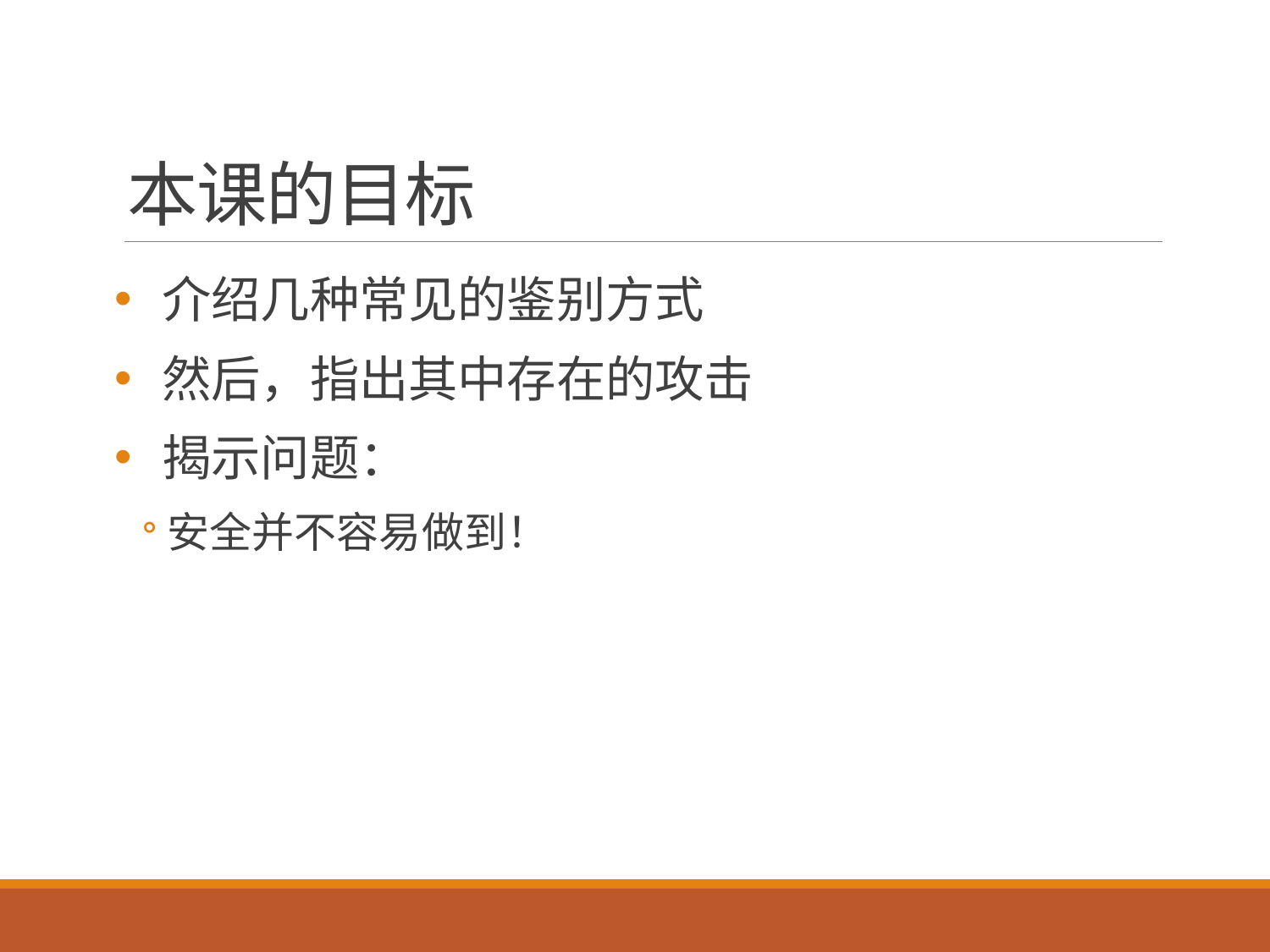

# 本课的目标
介绍几种常见的鉴别方式
然后，指出其中存在的攻击
揭示问题：
安全并不容易做到！
4